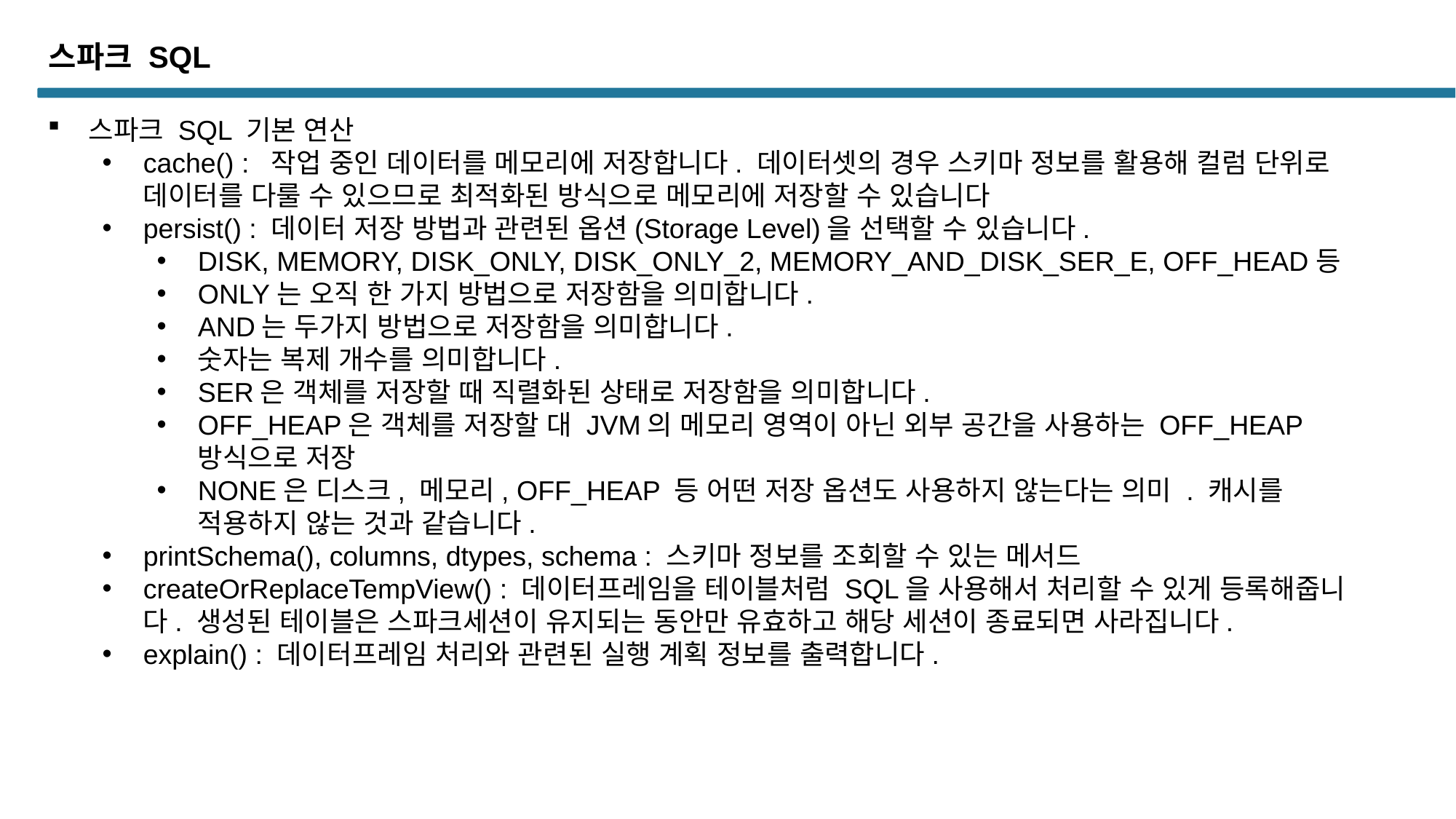

스파크 SQL
스파크 SQL 기본 연산
cache() :  작업 중인 데이터를 메모리에 저장합니다. 데이터셋의 경우 스키마 정보를 활용해 컬럼 단위로 데이터를 다룰 수 있으므로 최적화된 방식으로 메모리에 저장할 수 있습니다
persist() : 데이터 저장 방법과 관련된 옵션(Storage Level)을 선택할 수 있습니다.
DISK, MEMORY, DISK_ONLY, DISK_ONLY_2, MEMORY_AND_DISK_SER_E, OFF_HEAD등
ONLY는 오직 한 가지 방법으로 저장함을 의미합니다.
AND는 두가지 방법으로 저장함을 의미합니다.
숫자는 복제 개수를 의미합니다.
SER은 객체를 저장할 때 직렬화된 상태로 저장함을 의미합니다.
OFF_HEAP은 객체를 저장할 대 JVM의 메모리 영역이 아닌 외부 공간을 사용하는 OFF_HEAP 방식으로 저장
NONE은 디스크, 메모리, OFF_HEAP 등 어떤 저장 옵션도 사용하지 않는다는 의미 . 캐시를 적용하지 않는 것과 같습니다.
printSchema(), columns, dtypes, schema : 스키마 정보를 조회할 수 있는 메서드
createOrReplaceTempView() : 데이터프레임을 테이블처럼 SQL을 사용해서 처리할 수 있게 등록해줍니다. 생성된 테이블은 스파크세션이 유지되는 동안만 유효하고 해당 세션이 종료되면 사라집니다.
explain() : 데이터프레임 처리와 관련된 실행 계획 정보를 출력합니다.